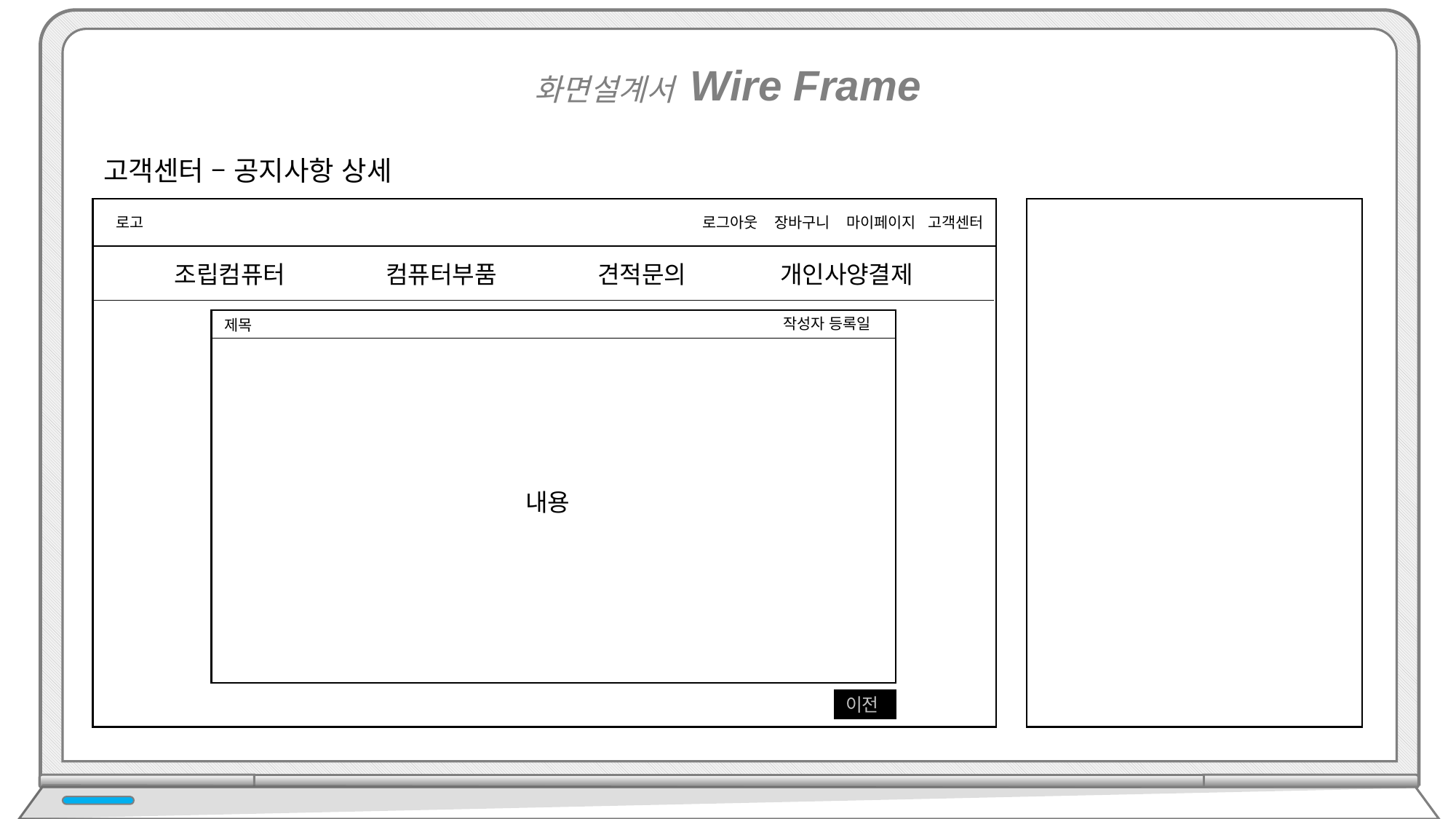

화면설계서 Wire Frame
고객센터 – 공지사항 상세

로그아웃    장바구니    마이페이지   고객센터
로고
조립컴퓨터               컴퓨터부품               견적문의              개인사양결제
작성자 등록일

제목
내용
이전